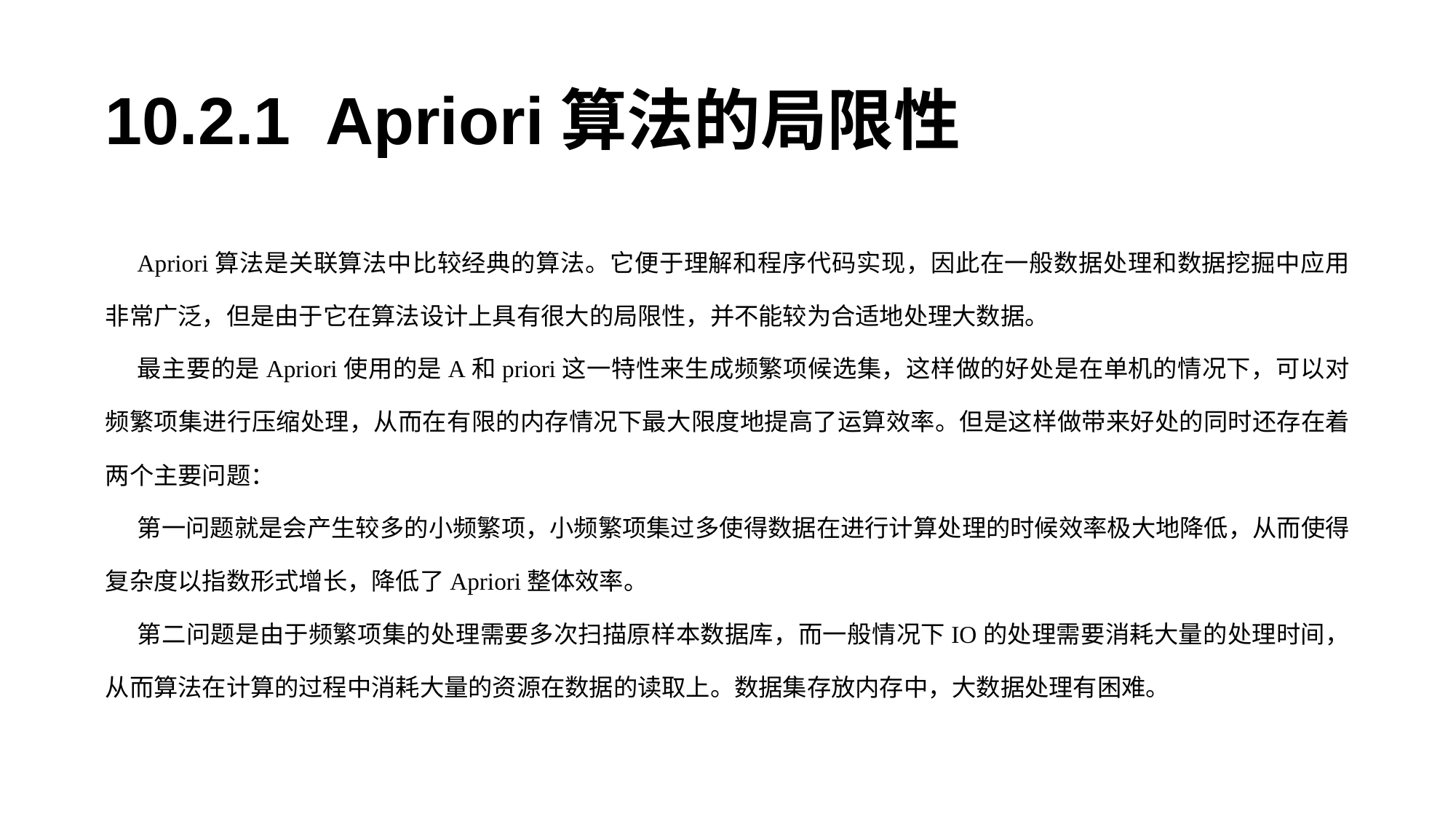

# 10.2.1  Apriori算法的局限性
Apriori算法是关联算法中比较经典的算法。它便于理解和程序代码实现，因此在一般数据处理和数据挖掘中应用非常广泛，但是由于它在算法设计上具有很大的局限性，并不能较为合适地处理大数据。
最主要的是Apriori使用的是A和priori这一特性来生成频繁项候选集，这样做的好处是在单机的情况下，可以对频繁项集进行压缩处理，从而在有限的内存情况下最大限度地提高了运算效率。但是这样做带来好处的同时还存在着两个主要问题：
第一问题就是会产生较多的小频繁项，小频繁项集过多使得数据在进行计算处理的时候效率极大地降低，从而使得复杂度以指数形式增长，降低了Apriori整体效率。
第二问题是由于频繁项集的处理需要多次扫描原样本数据库，而一般情况下IO的处理需要消耗大量的处理时间，从而算法在计算的过程中消耗大量的资源在数据的读取上。数据集存放内存中，大数据处理有困难。